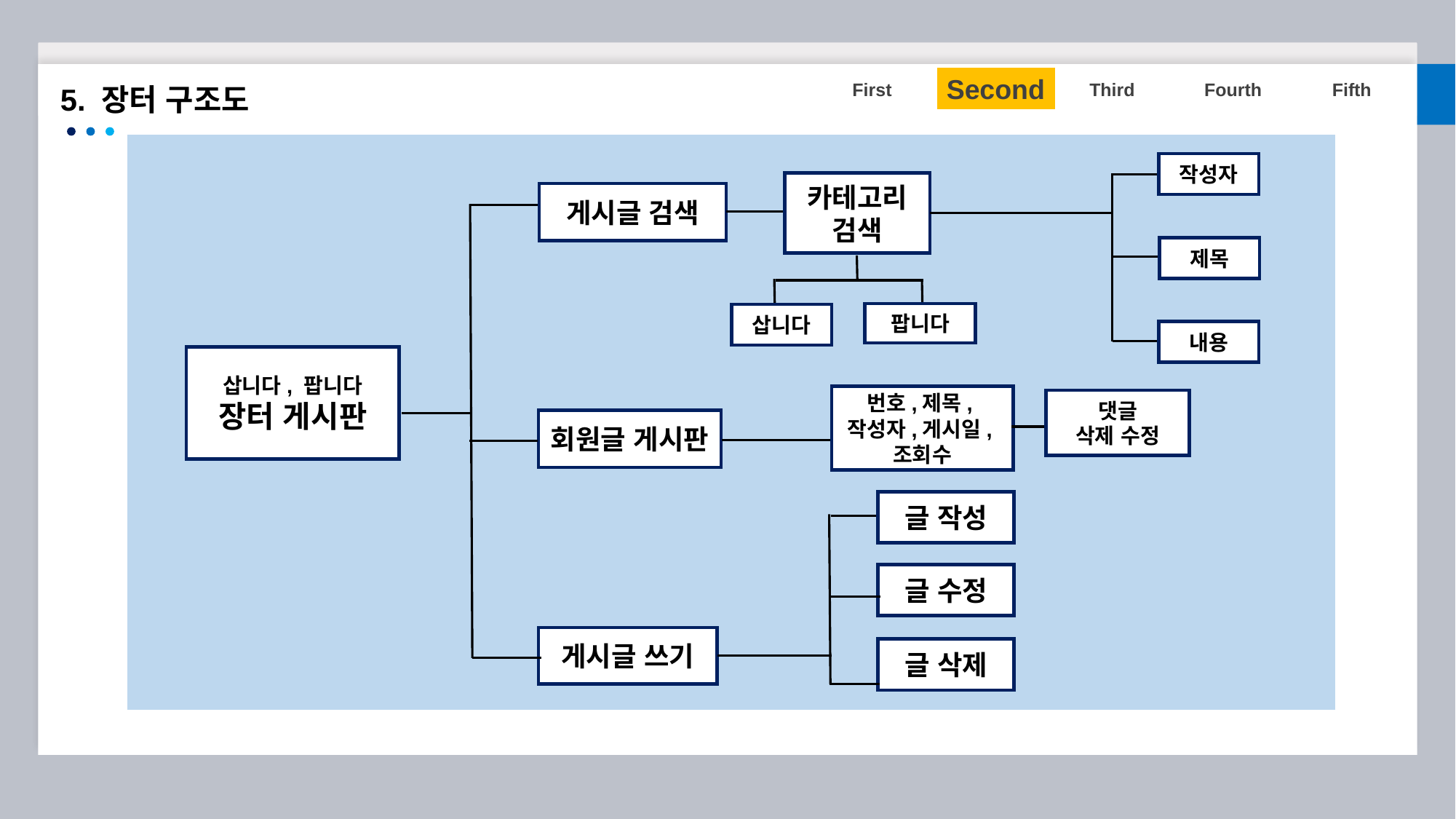

Second
First
Third
Fourth
Fifth
5. 장터 구조도

작성자
카테고리 검색
게시글 검색
제목
팝니다
삽니다
내용
삽니다, 팝니다
장터 게시판

번호,제목,작성자,게시일,조회수
댓글
삭제 수정
회원글 게시판
글 작성
글 수정
게시글 쓰기
글 삭제